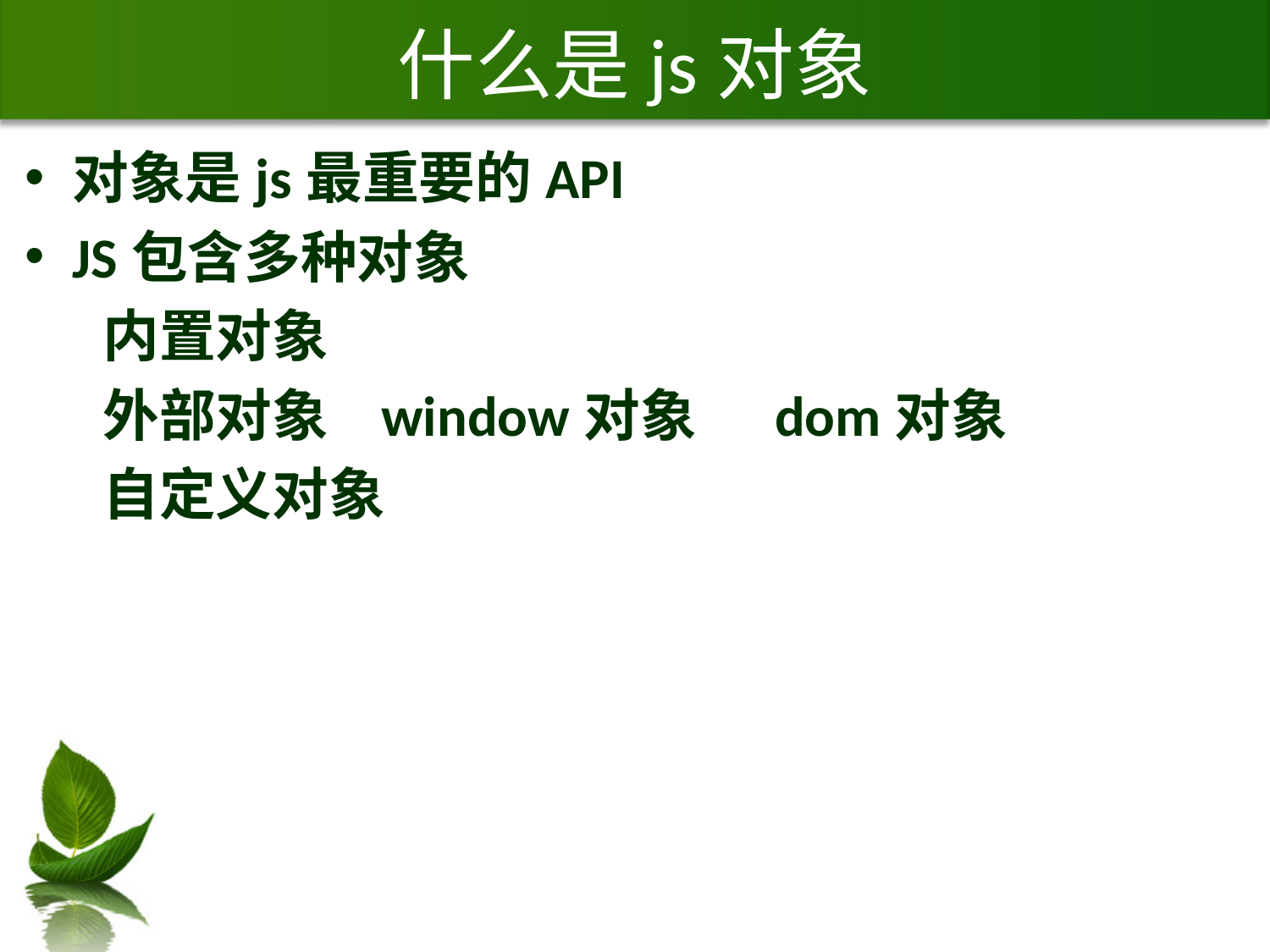

# 什么是js对象
对象是js最重要的API
JS包含多种对象
     内置对象
     外部对象   window对象     dom对象
     自定义对象